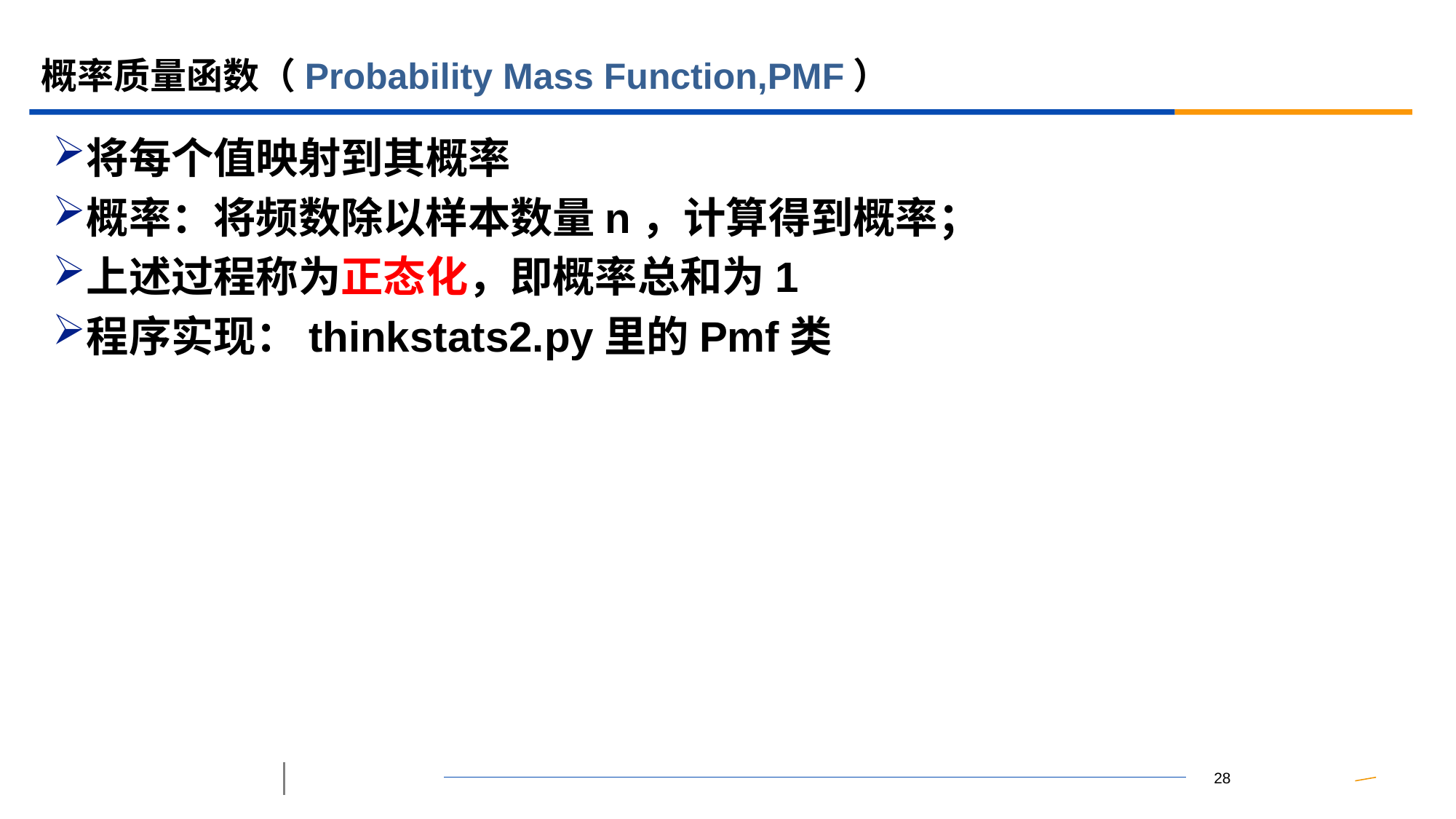

# 概率质量函数（Probability Mass Function,PMF）
将每个值映射到其概率
概率：将频数除以样本数量n，计算得到概率；
上述过程称为正态化，即概率总和为1
程序实现：thinkstats2.py里的Pmf类